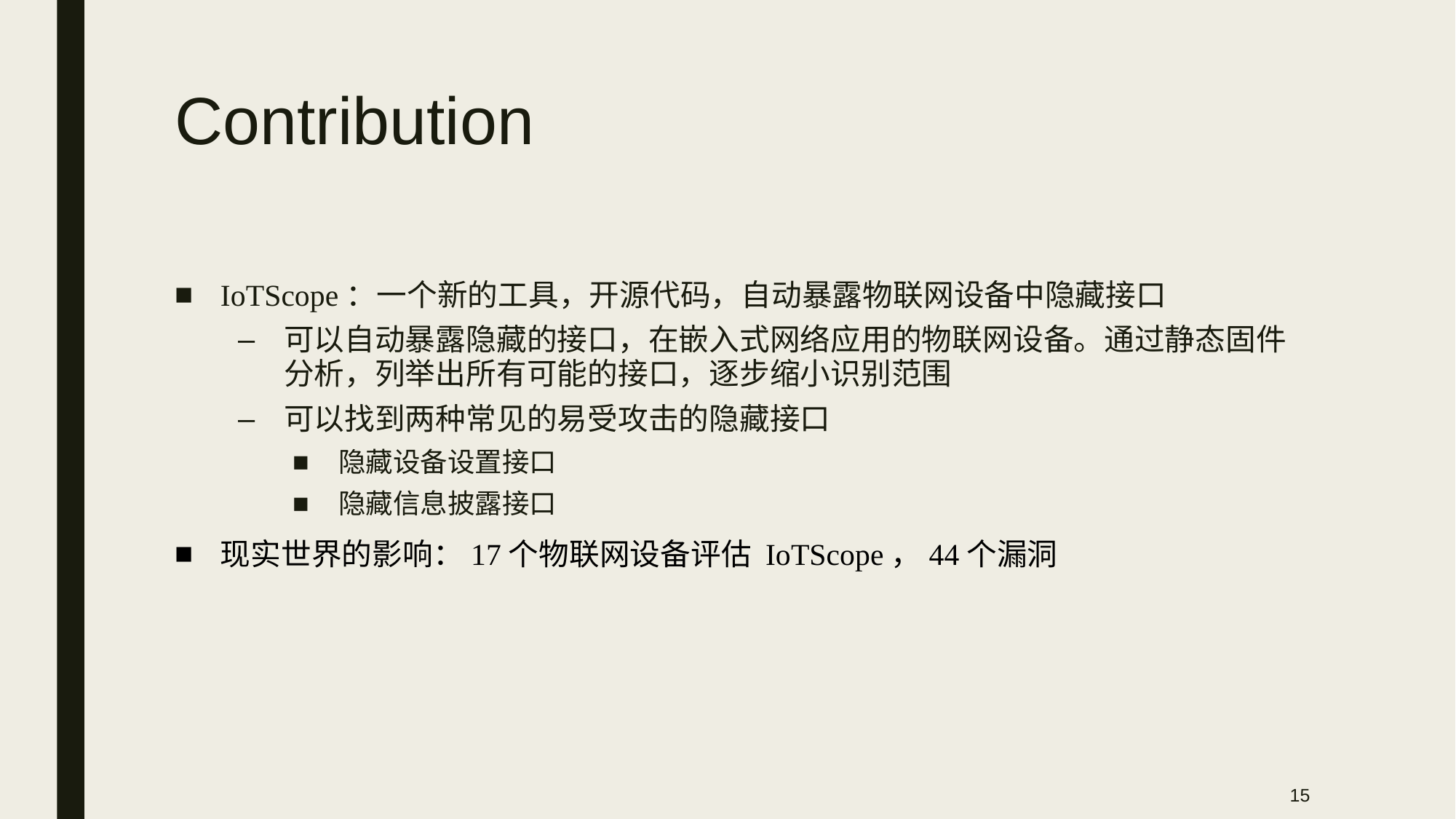

# Contribution
IoTScope：一个新的工具，开源代码，自动暴露物联网设备中隐藏接口
可以自动暴露隐藏的接口，在嵌入式网络应用的物联网设备。通过静态固件分析，列举出所有可能的接口，逐步缩小识别范围
可以找到两种常见的易受攻击的隐藏接口
隐藏设备设置接口
隐藏信息披露接口
现实世界的影响：17个物联网设备评估 IoTScope，44个漏洞
15